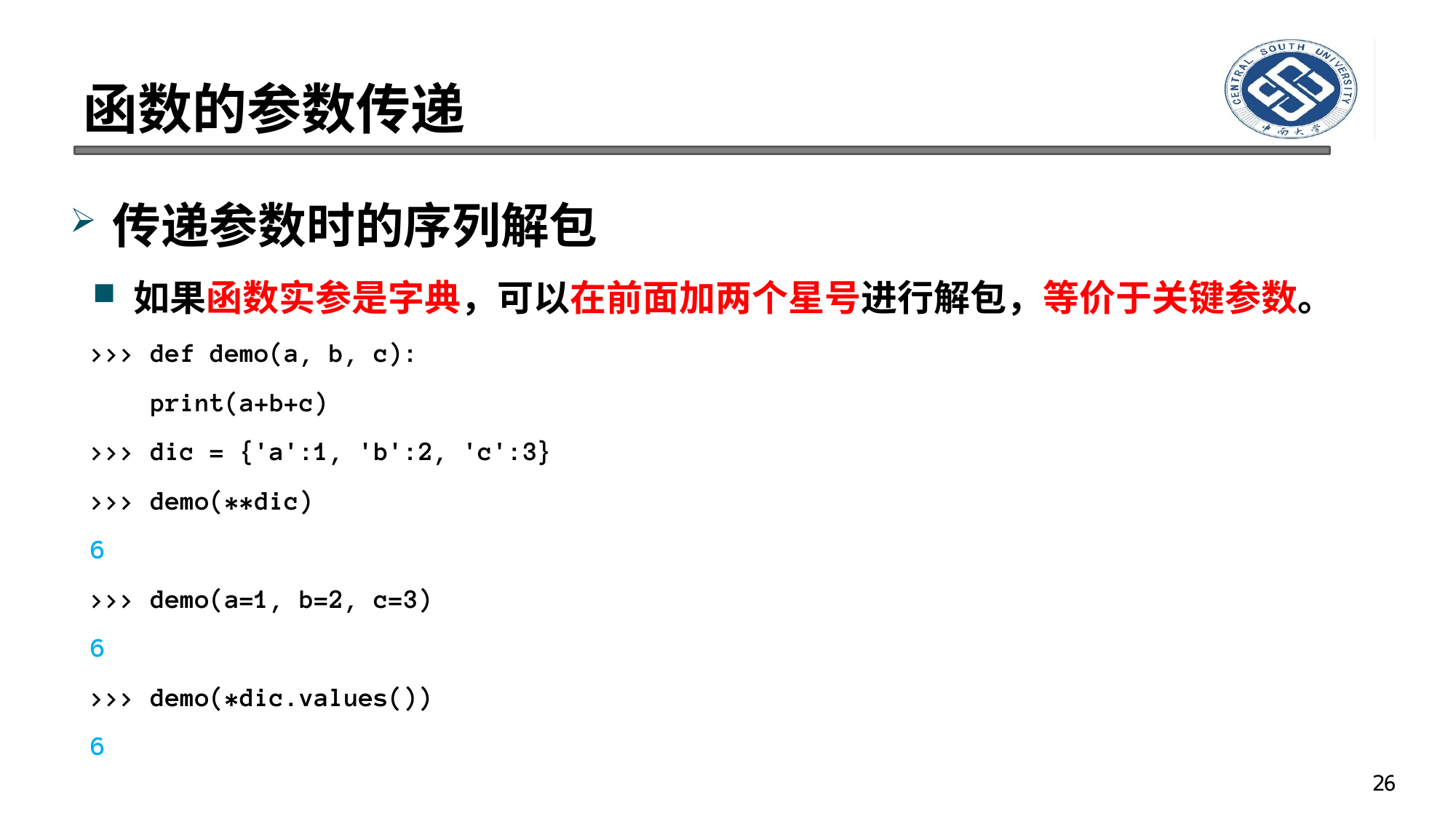

# 函数的参数传递
传递参数时的序列解包
如果函数实参是字典，可以在前面加两个星号进行解包，等价于关键参数。
>>> def demo(a, b, c):
    print(a+b+c)
>>> dic = {'a':1, 'b':2, 'c':3}
>>> demo(**dic)
6
>>> demo(a=1, b=2, c=3)
6
>>> demo(*dic.values())
6

26